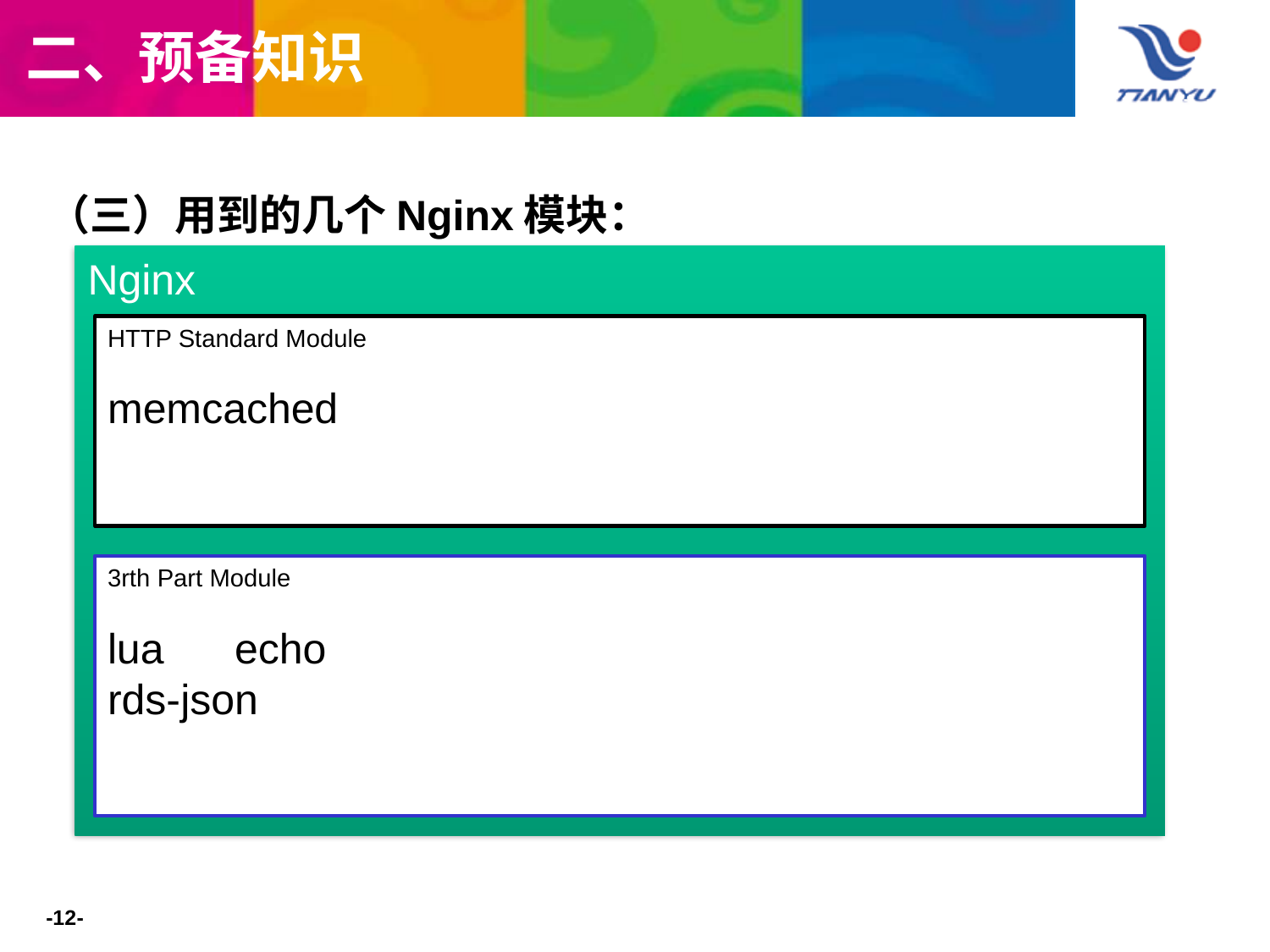

# 二、预备知识
（三）用到的几个Nginx模块：

Nginx
HTTP Standard Module

memcached
3rth Part Module

lua      echo
rds-json